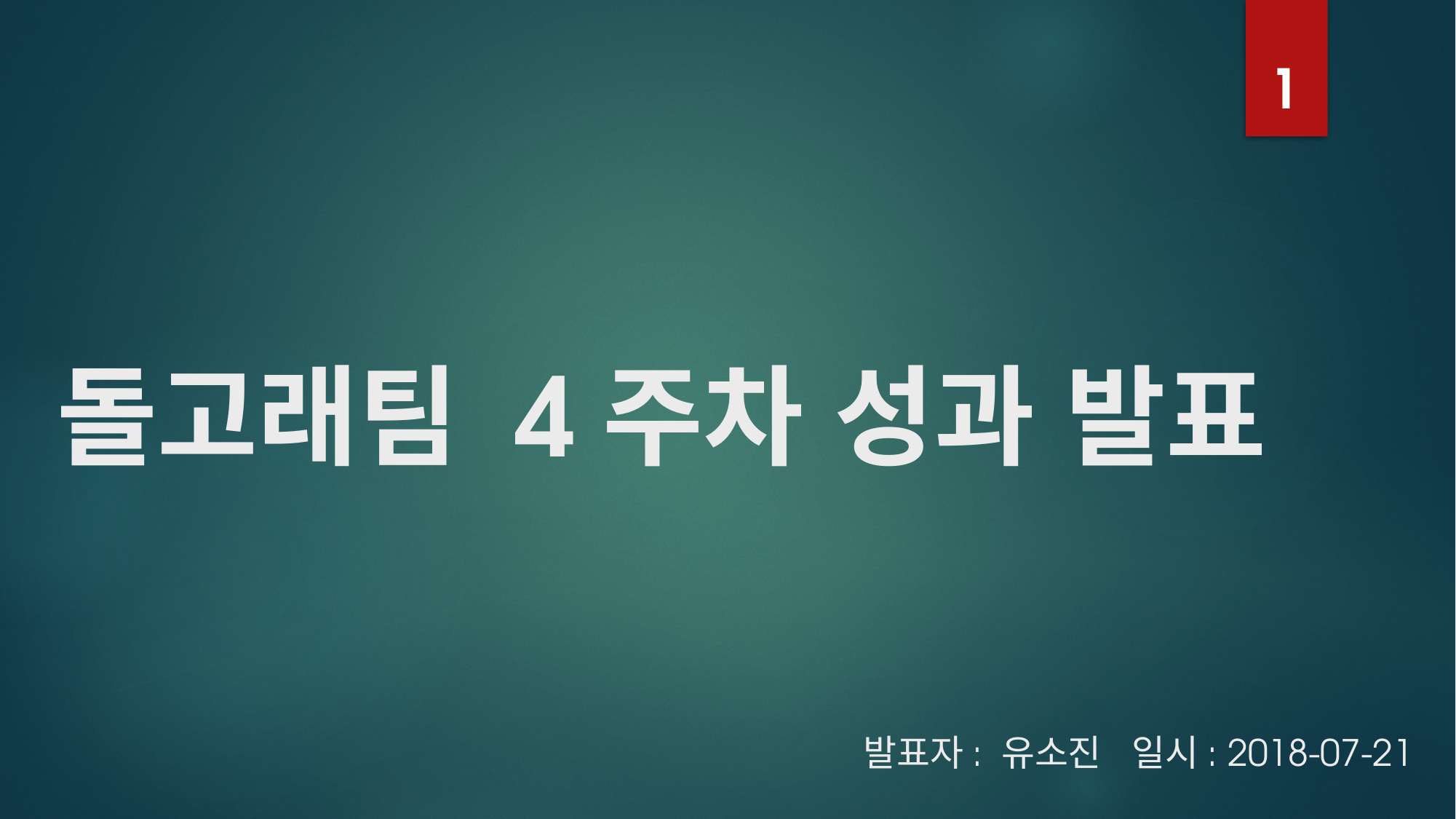

1
# 돌고래팀 4주차 성과 발표
발표자: 유소진   일시: 2018-07-21